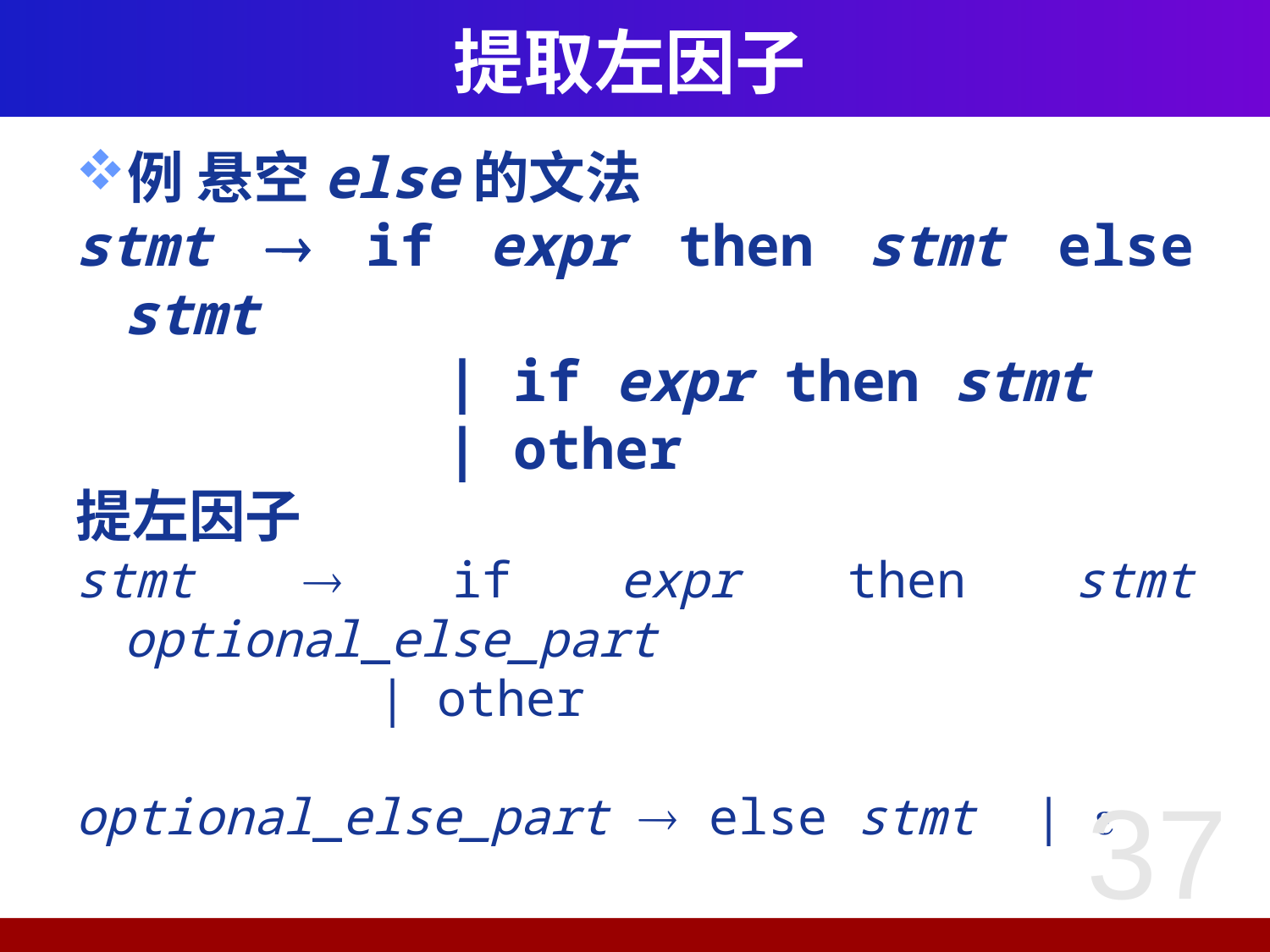

# 提取左因子
例 悬空else的文法
stmt → if expr then stmt else stmt
			  | if expr then stmt
			  | other
提左因子
stmt → if expr then stmt optional_else_part
			| other

optional_else_part → else stmt  | ε

37